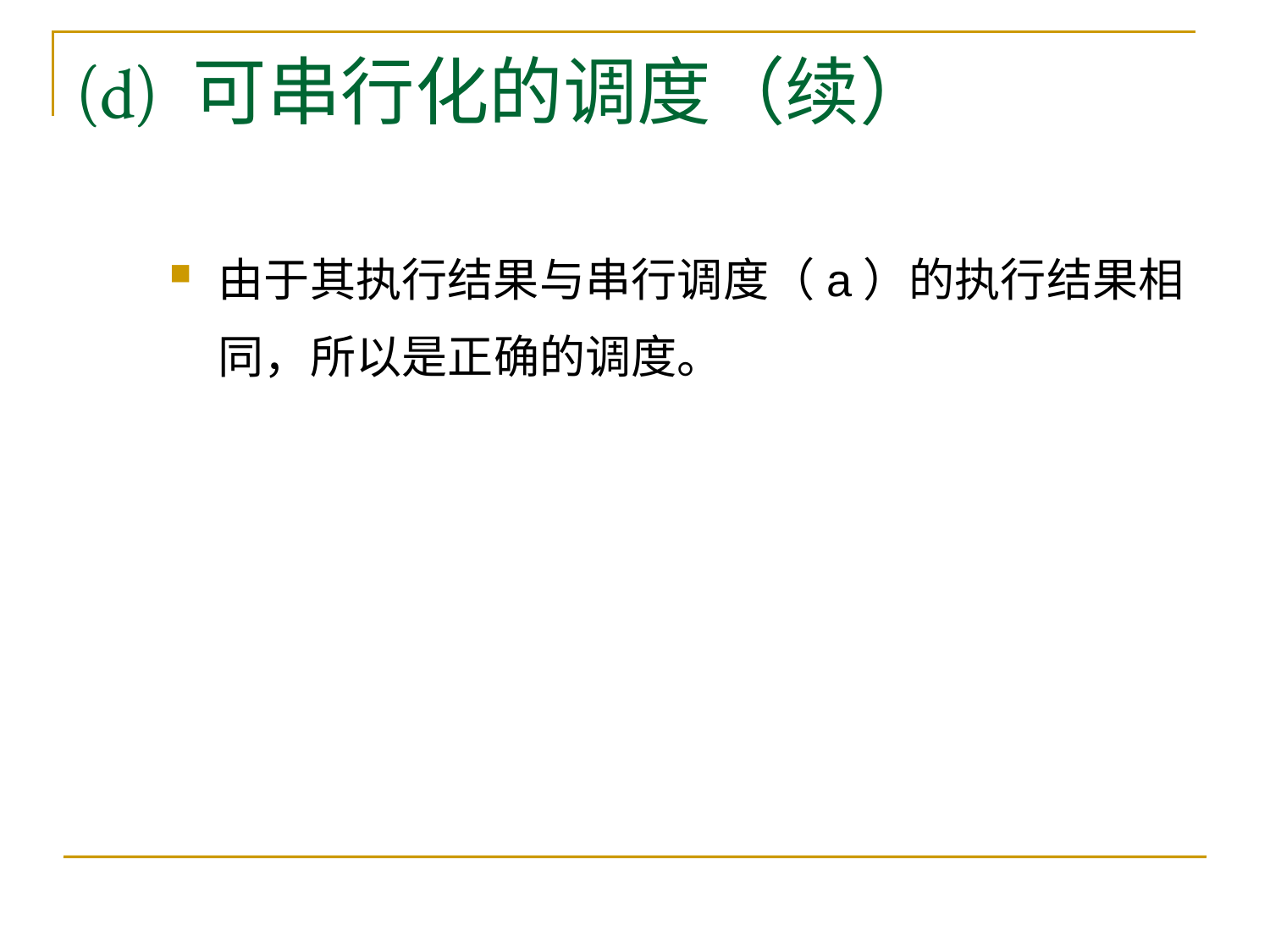

# (d) 可串行化的调度（续）
由于其执行结果与串行调度（a）的执行结果相同，所以是正确的调度。